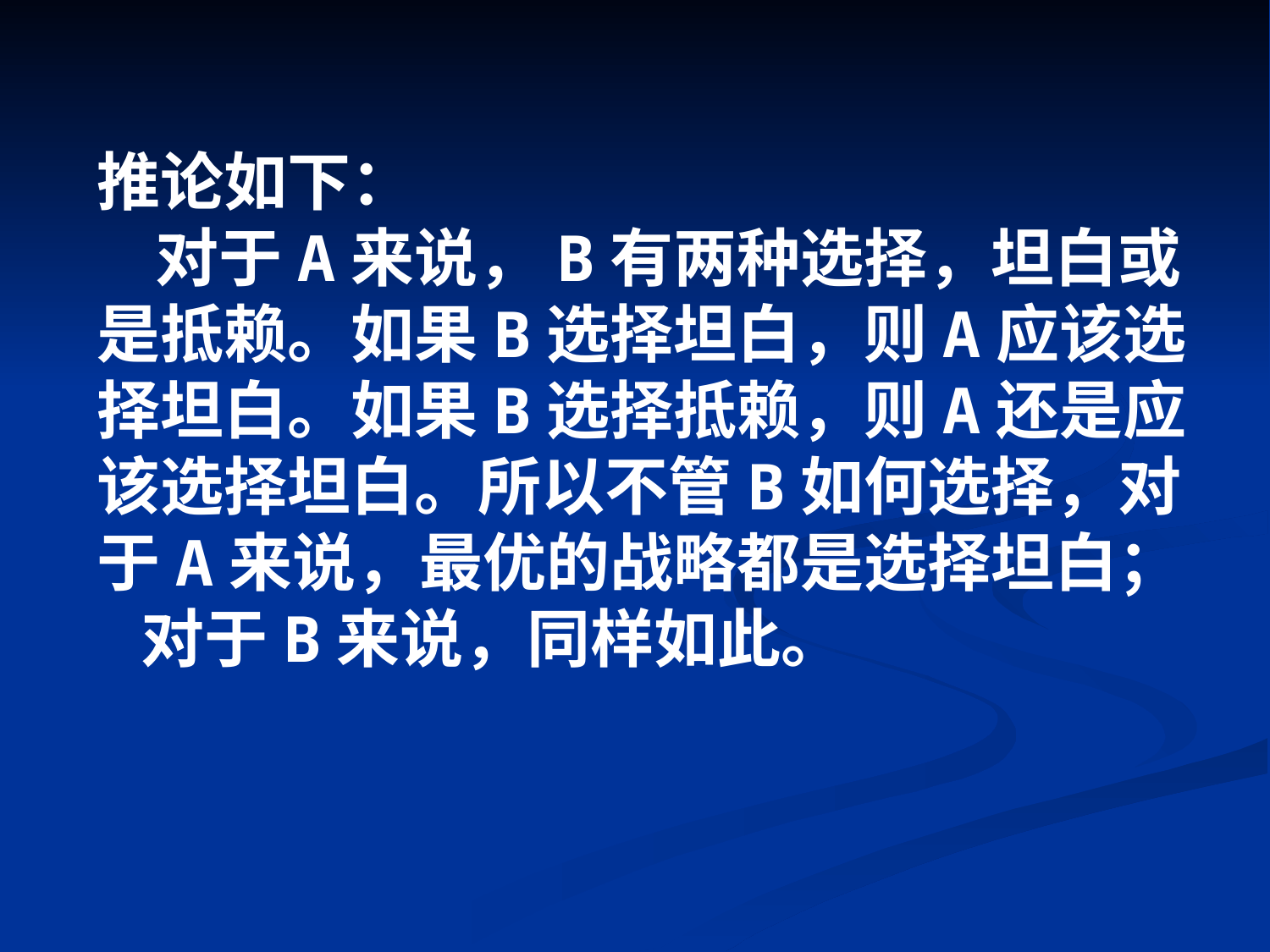

推论如下：
   对于A来说，B有两种选择，坦白或是抵赖。如果B选择坦白，则A应该选择坦白。如果B选择抵赖，则A还是应该选择坦白。所以不管B如何选择，对于A来说，最优的战略都是选择坦白；
  对于B来说，同样如此。